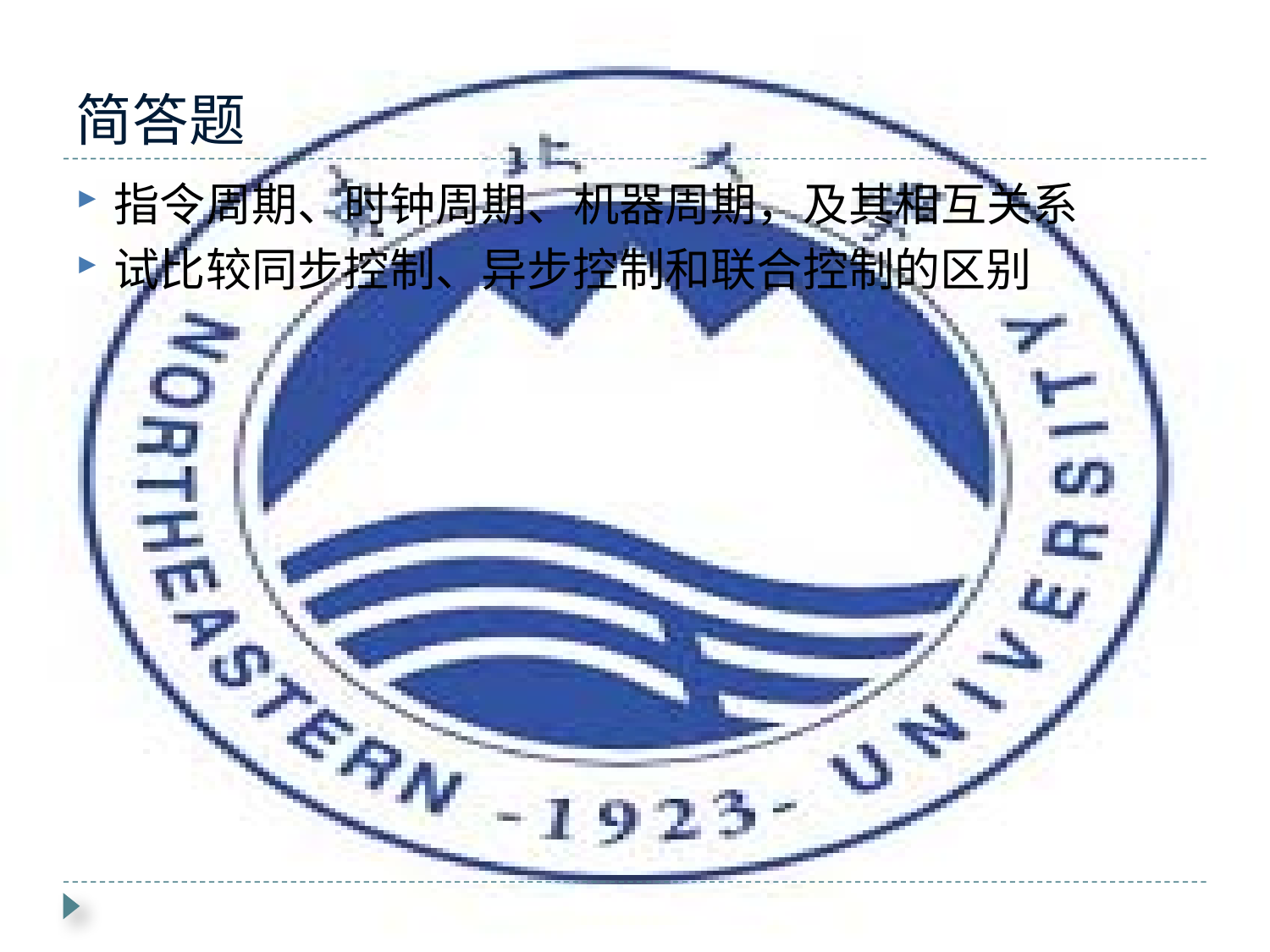

# 简答题
指令周期、时钟周期、机器周期，及其相互关系
试比较同步控制、异步控制和联合控制的区别